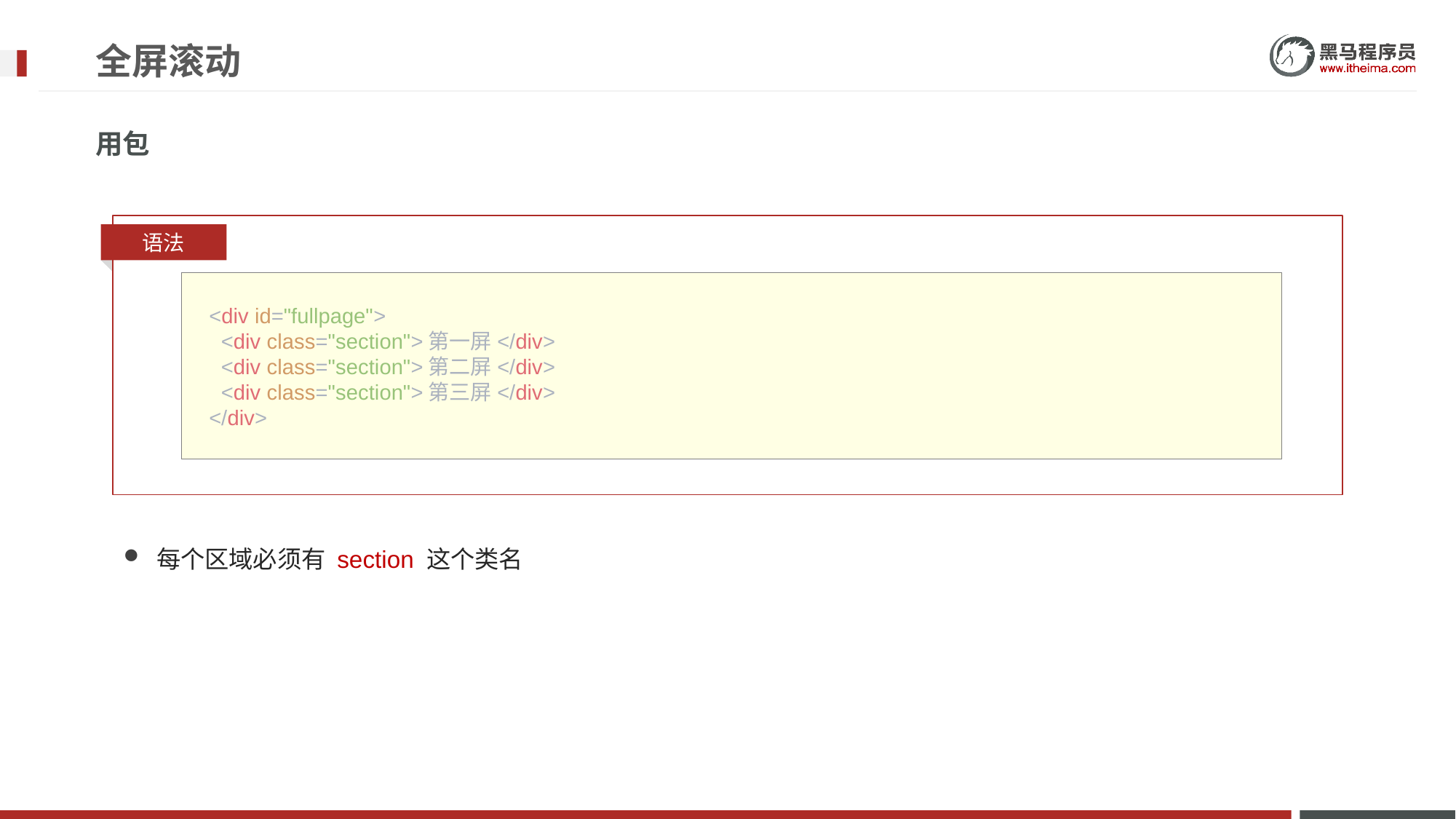

# 全屏滚动
用包

语法

    <div id="fullpage">
      <div class="section">第一屏</div>
      <div class="section">第二屏</div>
      <div class="section">第三屏</div>
    </div>
每个区域必须有 section 这个类名